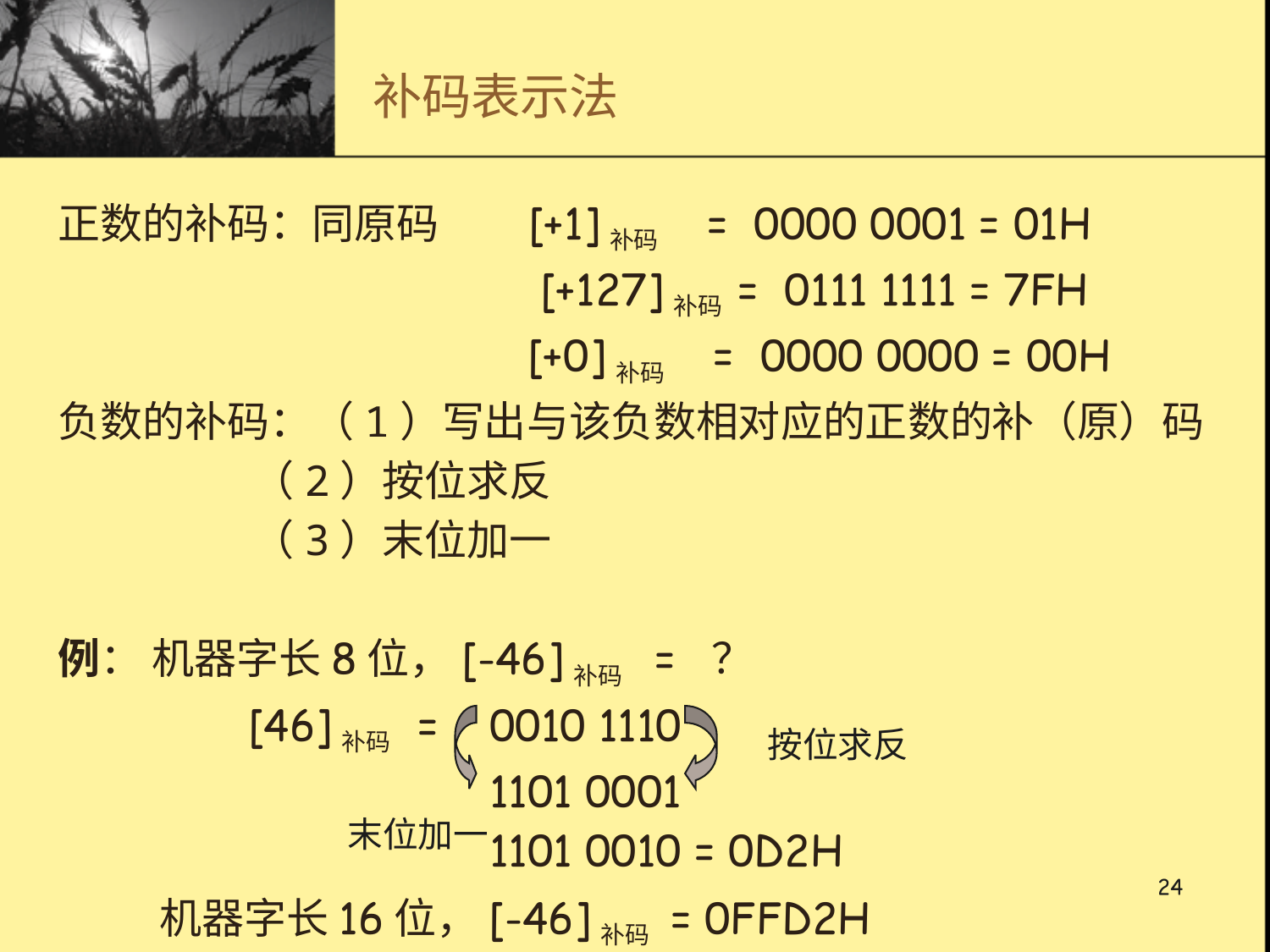

# 补码表示法
正数的补码：同原码      [+1]补码       =  0000 0001 = 01H
                                      [+127]补码 =  0111 1111 = 7FH
                                     [+0]补码       =  0000 0000 = 00H
负数的补码：（1）写出与该负数相对应的正数的补（原）码
      （2）按位求反
      （3）末位加一

例： 机器字长8位，[-46]补码    =  ？
          [46]补码   =    0010 1110
                             1101 0001
                             1101 0010 = 0D2H
   机器字长16位，[-46]补码  = 0FFD2H

按位求反
末位加一
24